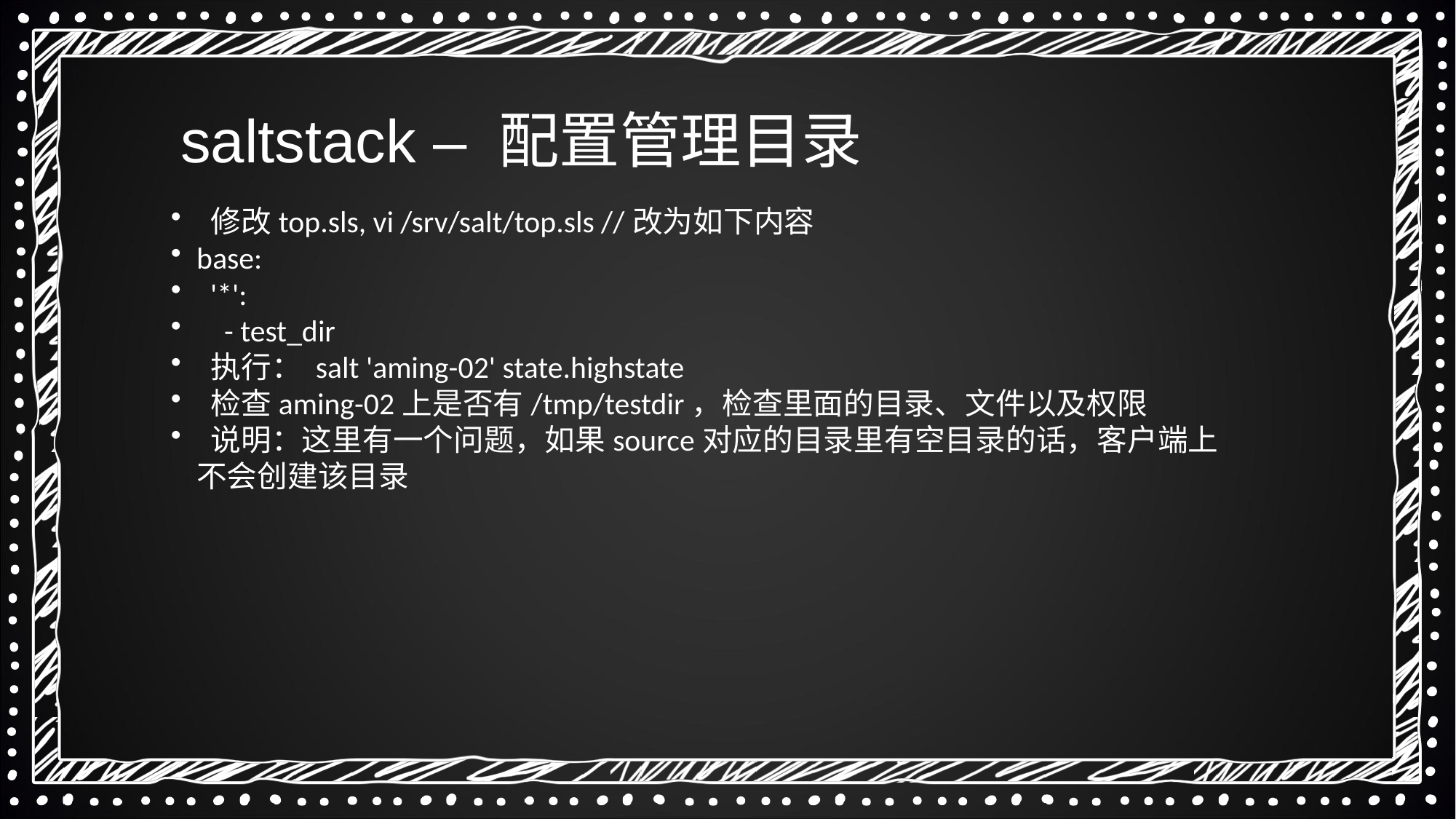

saltstack – 配置管理目录
 修改top.sls, vi /srv/salt/top.sls //改为如下内容
base:
  '*':
    - test_dir
 执行： salt 'aming-02' state.highstate
 检查aming-02上是否有/tmp/testdir，检查里面的目录、文件以及权限
 说明：这里有一个问题，如果source对应的目录里有空目录的话，客户端上不会创建该目录